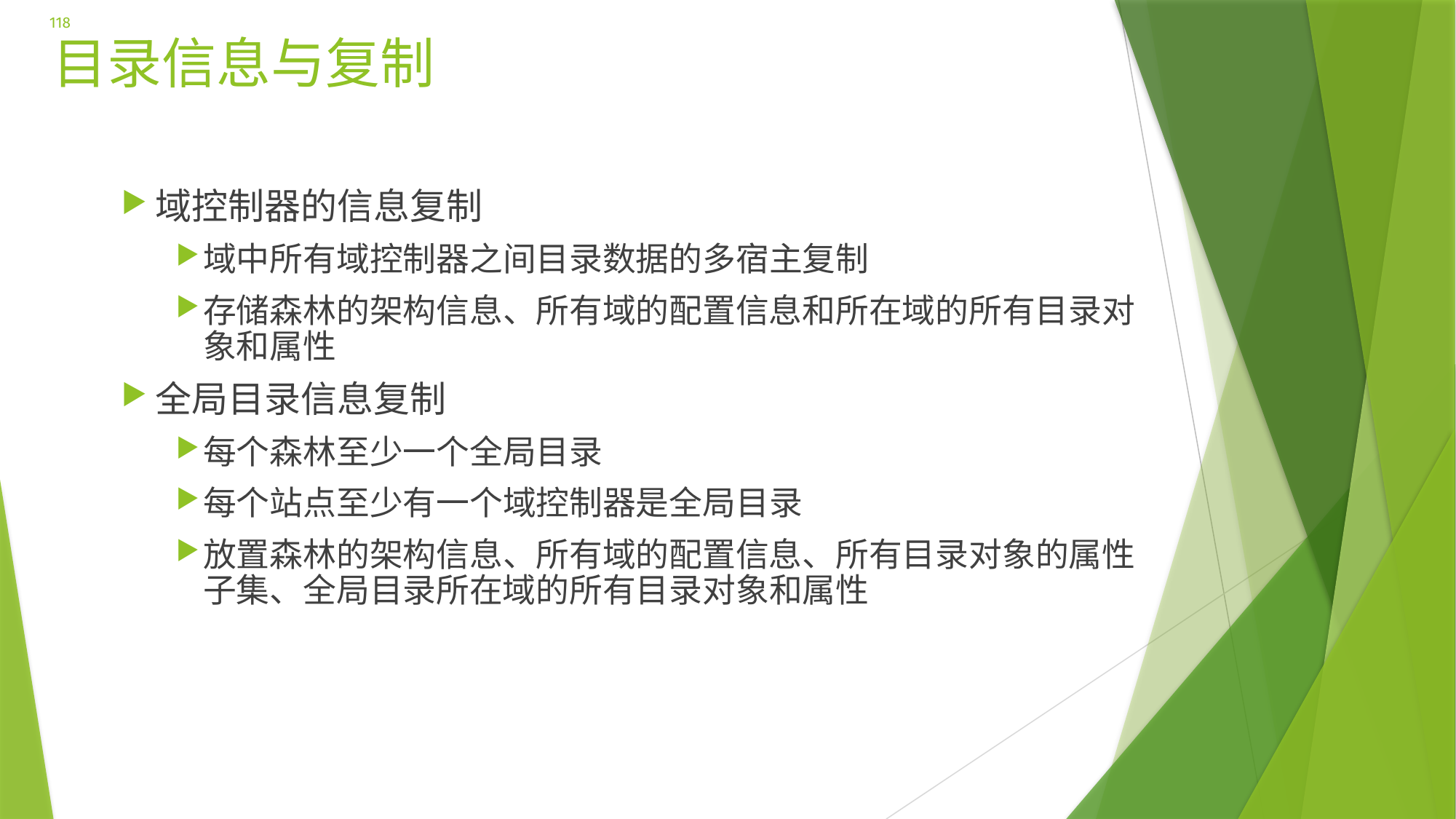

118
# 目录信息与复制
域控制器的信息复制
域中所有域控制器之间目录数据的多宿主复制
存储森林的架构信息、所有域的配置信息和所在域的所有目录对象和属性
全局目录信息复制
每个森林至少一个全局目录
每个站点至少有一个域控制器是全局目录
放置森林的架构信息、所有域的配置信息、所有目录对象的属性子集、全局目录所在域的所有目录对象和属性